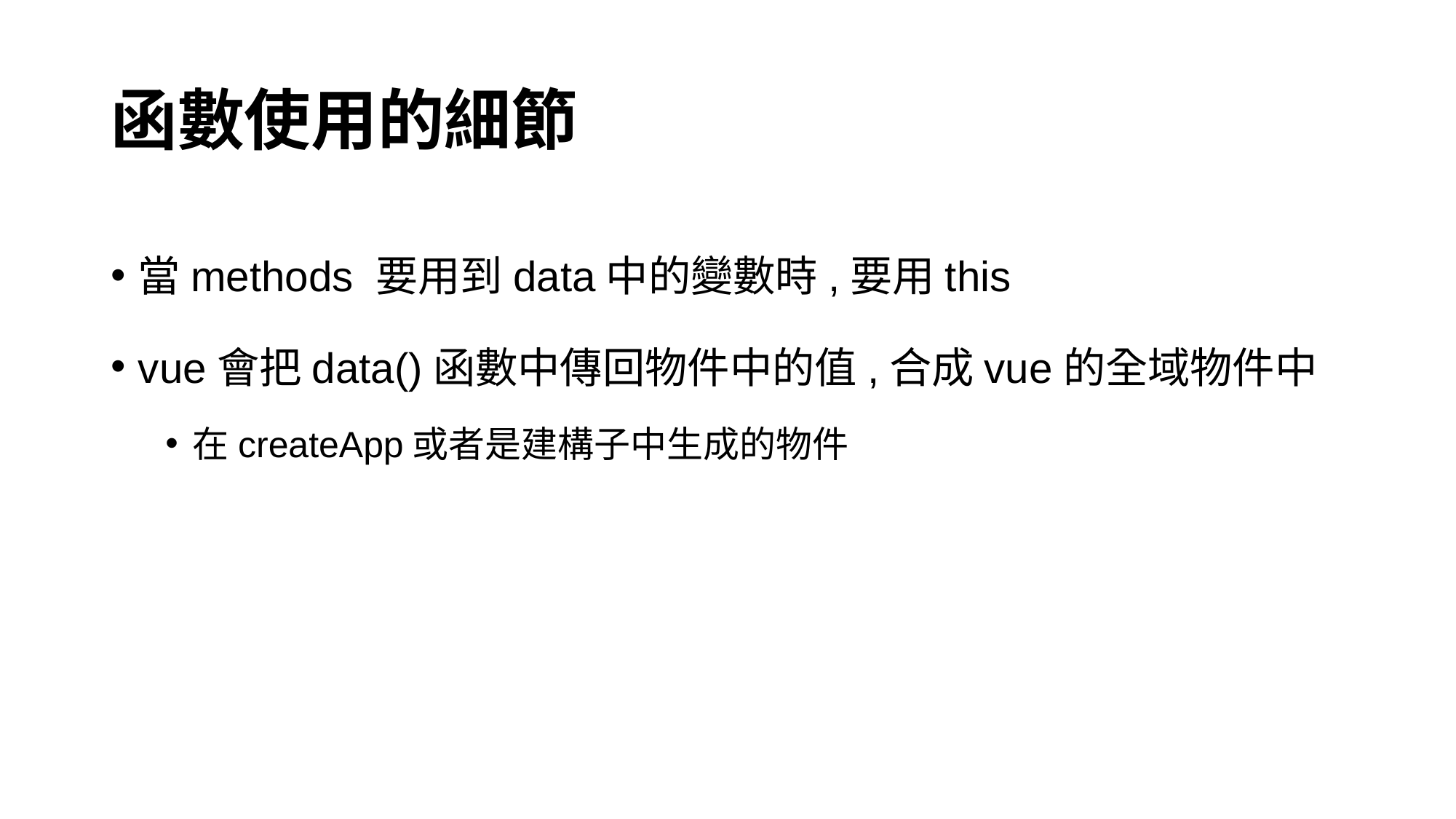

# 函數使用的細節
當methods 要用到data中的變數時,要用this
vue會把data()函數中傳回物件中的值,合成vue的全域物件中
在createApp或者是建構子中生成的物件